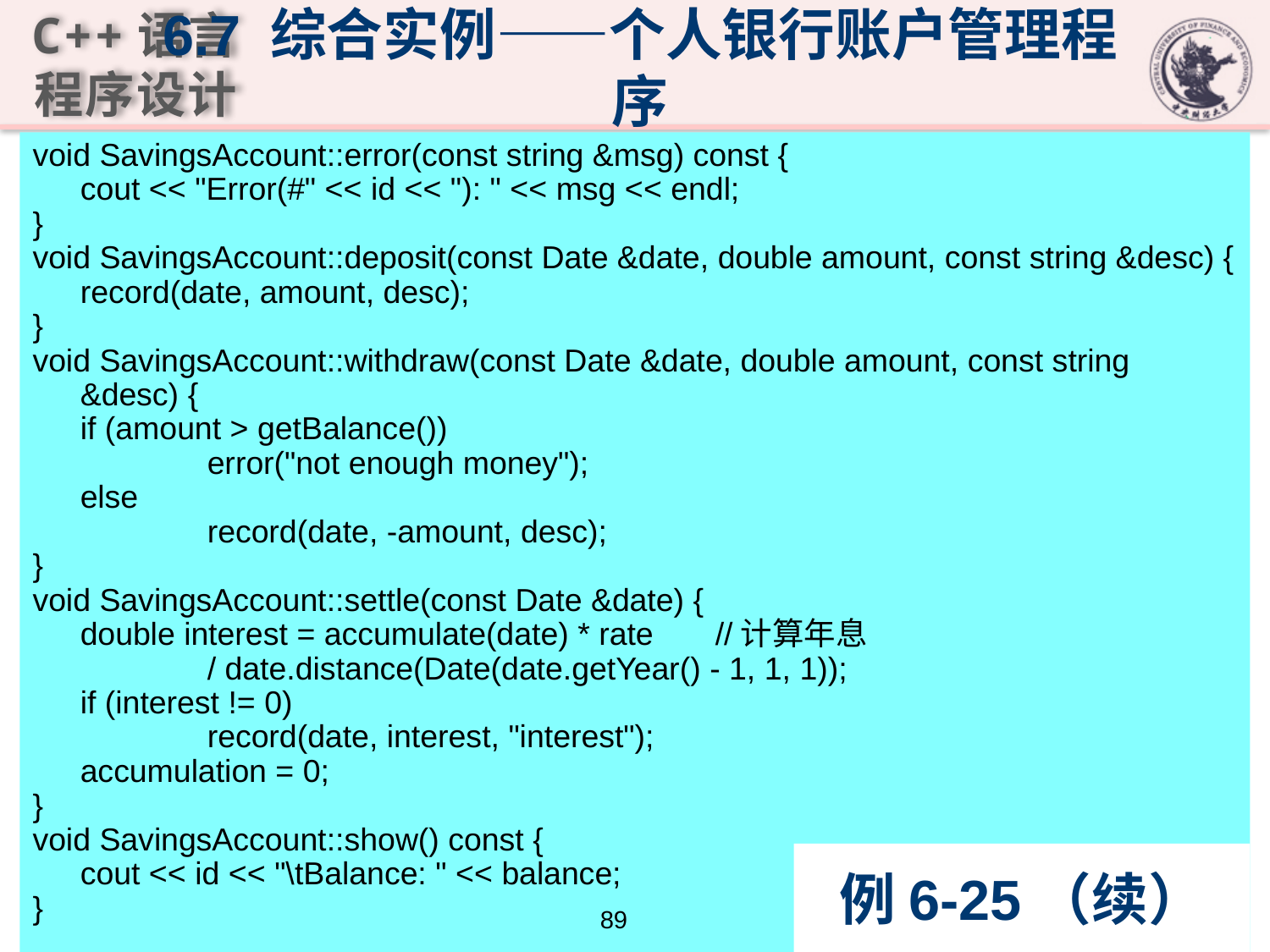

6.7 综合实例——个人银行账户管理程序
void SavingsAccount::error(const string &msg) const {
	cout << "Error(#" << id << "): " << msg << endl;
}
void SavingsAccount::deposit(const Date &date, double amount, const string &desc) {
	record(date, amount, desc);
}
void SavingsAccount::withdraw(const Date &date, double amount, const string &desc) {
	if (amount > getBalance())
		error("not enough money");
	else
		record(date, -amount, desc);
}
void SavingsAccount::settle(const Date &date) {
	double interest = accumulate(date) * rate	//计算年息
		/ date.distance(Date(date.getYear() - 1, 1, 1));
	if (interest != 0)
		record(date, interest, "interest");
	accumulation = 0;
}
void SavingsAccount::show() const {
	cout << id << "\tBalance: " << balance;
}
# 例6-25（续）
89